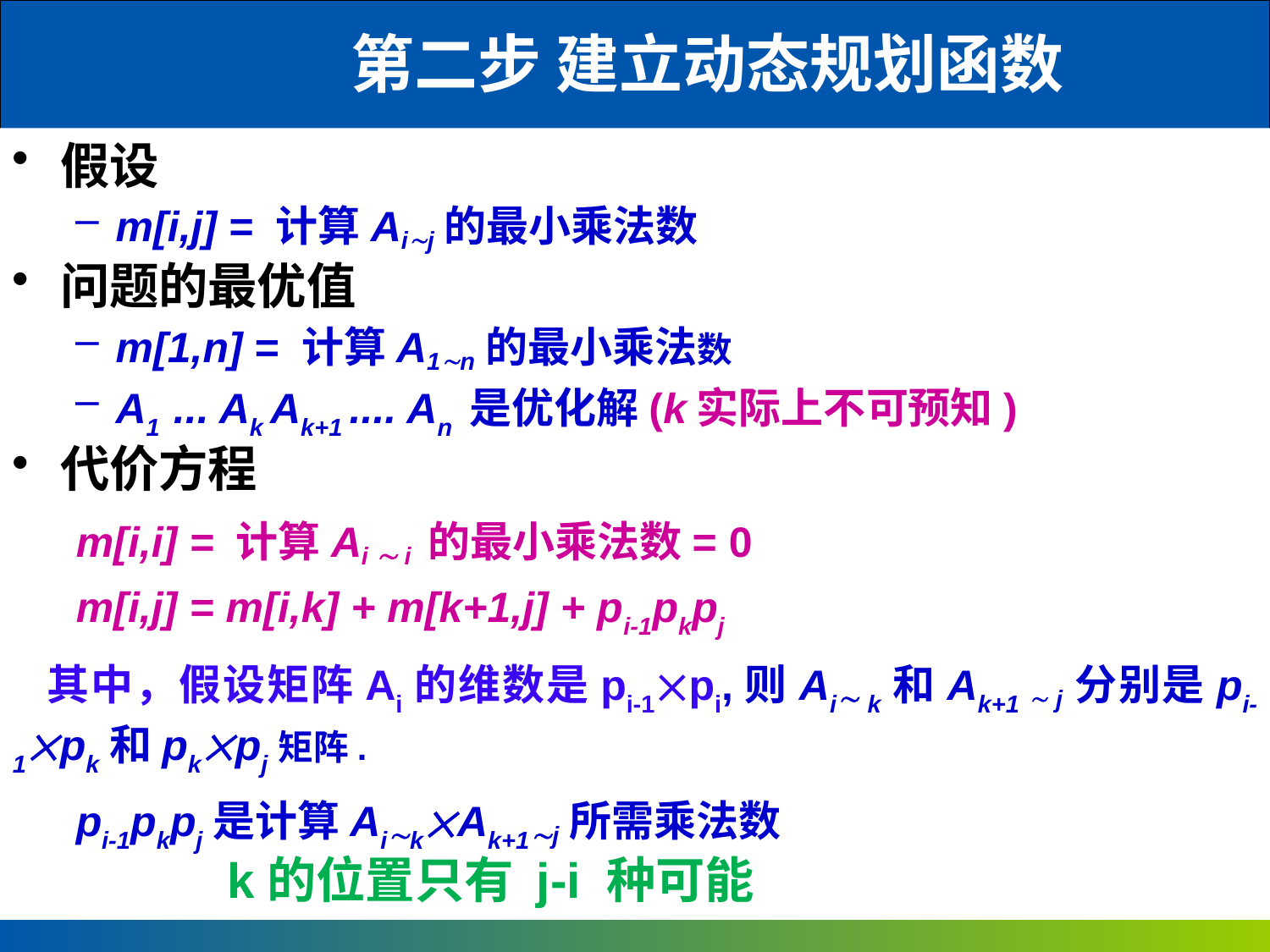

第二步 建立动态规划函数
假设
m[i,j] = 计算Ai∼j的最小乘法数
问题的最优值
m[1,n] = 计算A1∼n的最小乘法数
A1  ... Ak Ak+1 .... An 是优化解(k实际上不可预知)
代价方程
m[i,i] = 计算Ai ∼ i 的最小乘法数= 0
m[i,j] = m[i,k] + m[k+1,j] + pi-1pkpj
  其中，假设矩阵Ai的维数是pi-1×pi,则Ai∼ k和Ak+1 ∼ j分别是pi-1×pk和pk×pj矩阵.
pi-1pkpj是计算Ai∼k×Ak+1∼j所需乘法数

k的位置只有 j-i 种可能